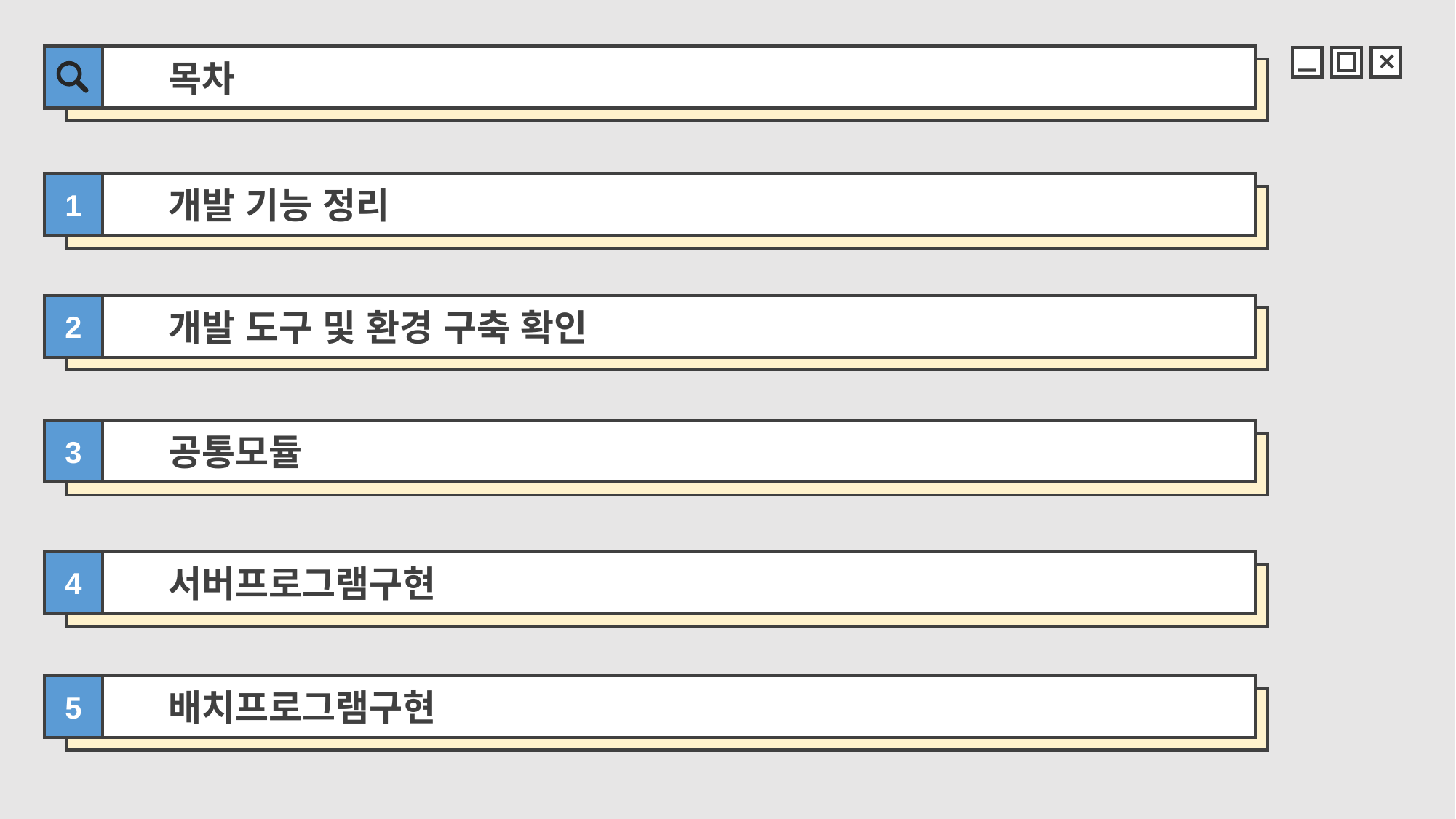

목차

1
개발 기능 정리

2
개발 도구 및 환경 구축 확인

3
공통모듈

4
서버프로그램구현

5
배치프로그램구현